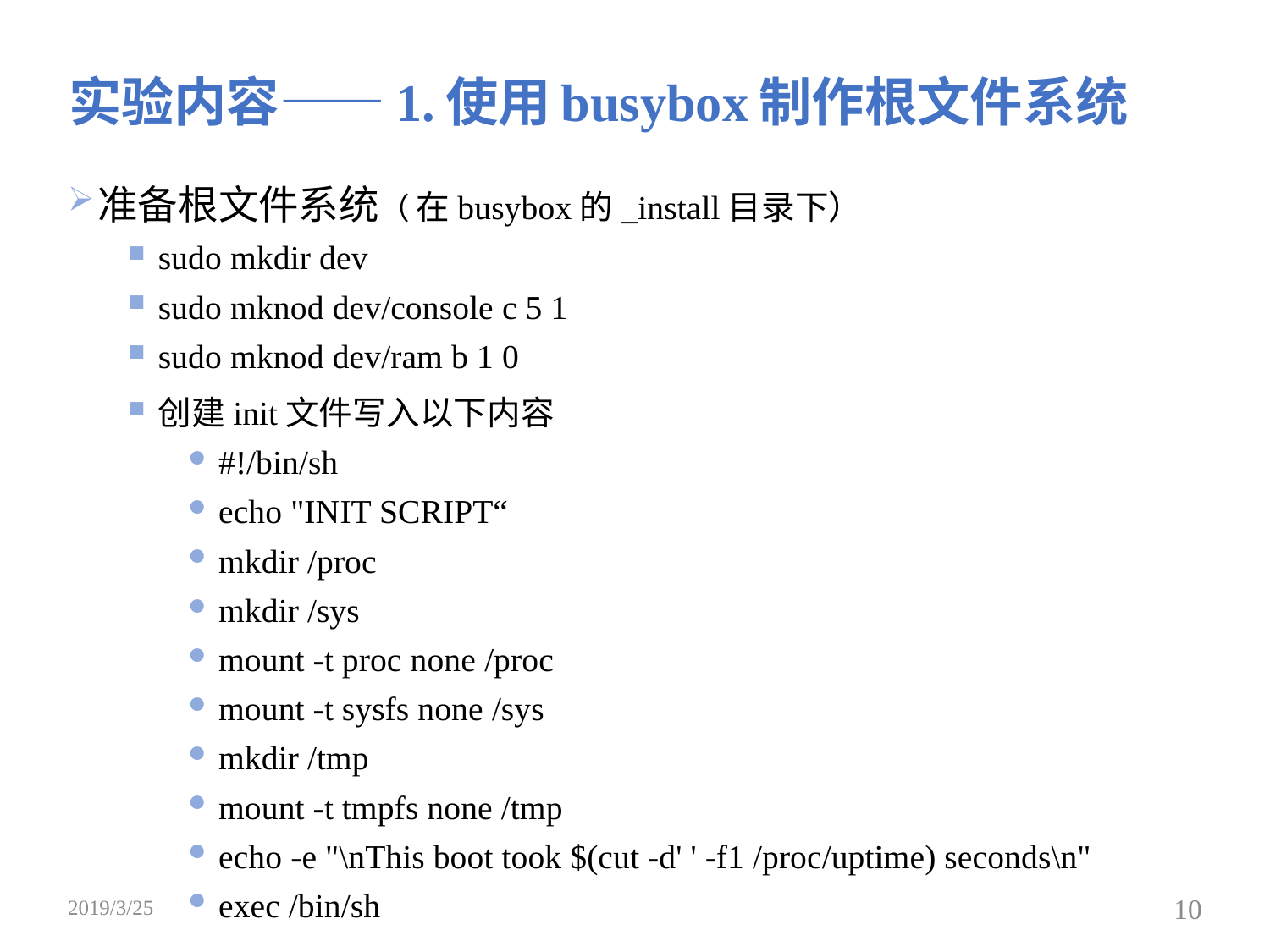

# 实验内容——1.使用busybox制作根文件系统
准备根文件系统（ 在busybox的_install目录下）
sudo mkdir dev
sudo mknod dev/console c 5 1
sudo mknod dev/ram b 1 0
创建init文件写入以下内容
#!/bin/sh
echo "INIT SCRIPT“
mkdir /proc
mkdir /sys
mount -t proc none /proc
mount -t sysfs none /sys
mkdir /tmp
mount -t tmpfs none /tmp
echo -e "\nThis boot took $(cut -d' ' -f1 /proc/uptime) seconds\n"
exec /bin/sh
2019/3/25
10